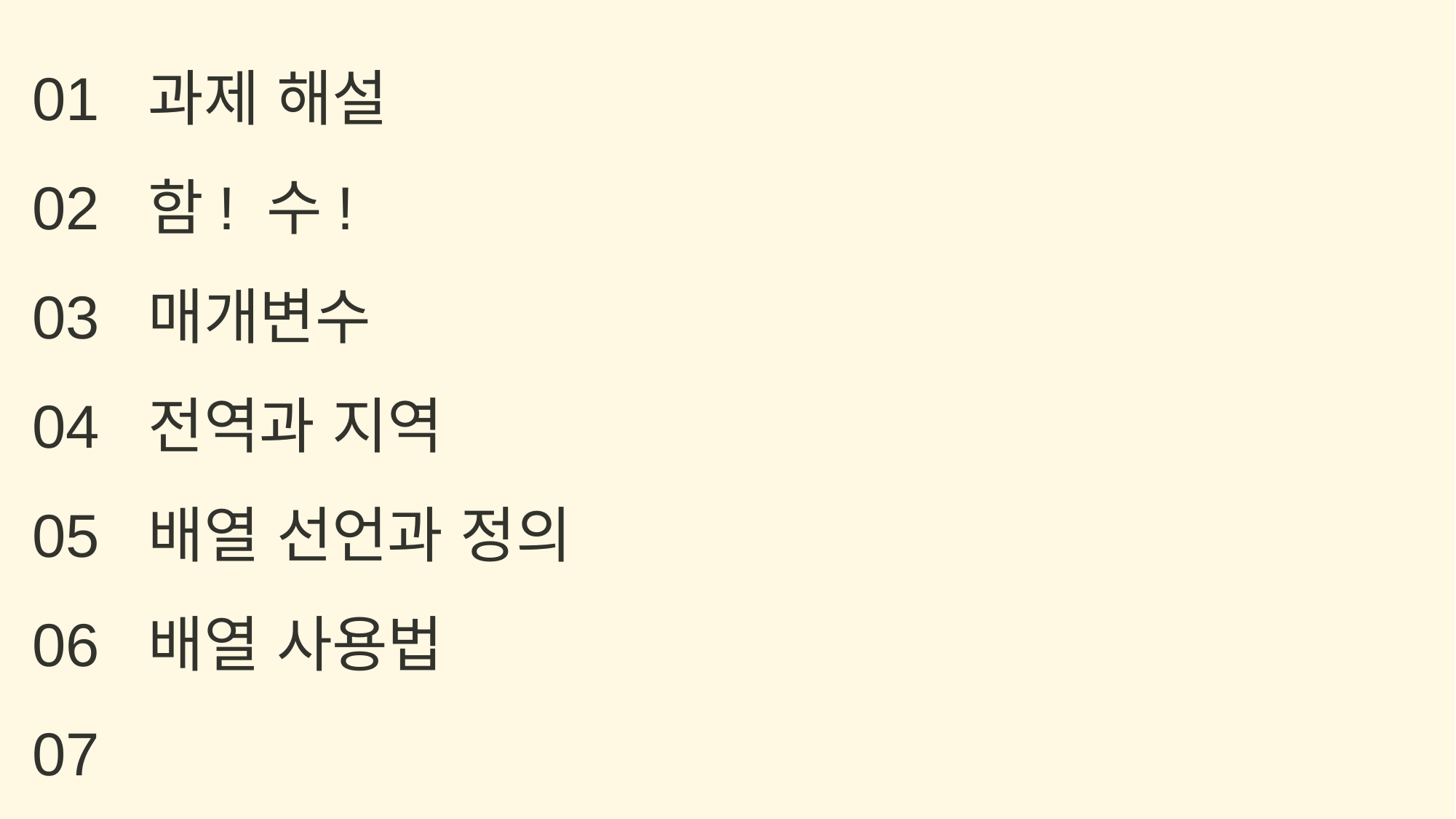

과제 해설
함! 수!
매개변수
전역과 지역
배열 선언과 정의
배열 사용법

01
02
03
04
05
06
07